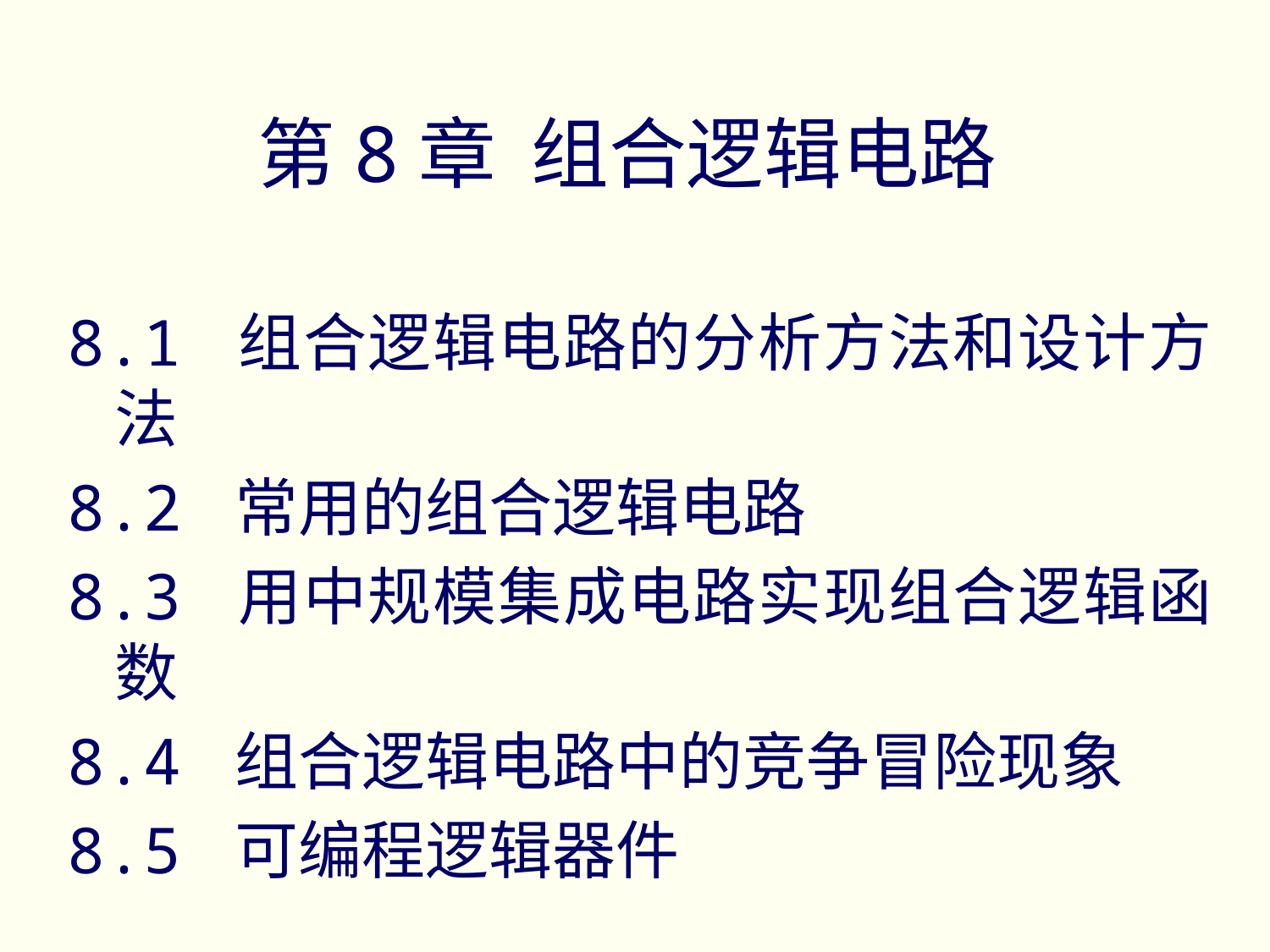

# 第8章  组合逻辑电路
8.1 组合逻辑电路的分析方法和设计方法
8.2 常用的组合逻辑电路
8.3 用中规模集成电路实现组合逻辑函数
8.4 组合逻辑电路中的竞争冒险现象
8.5 可编程逻辑器件